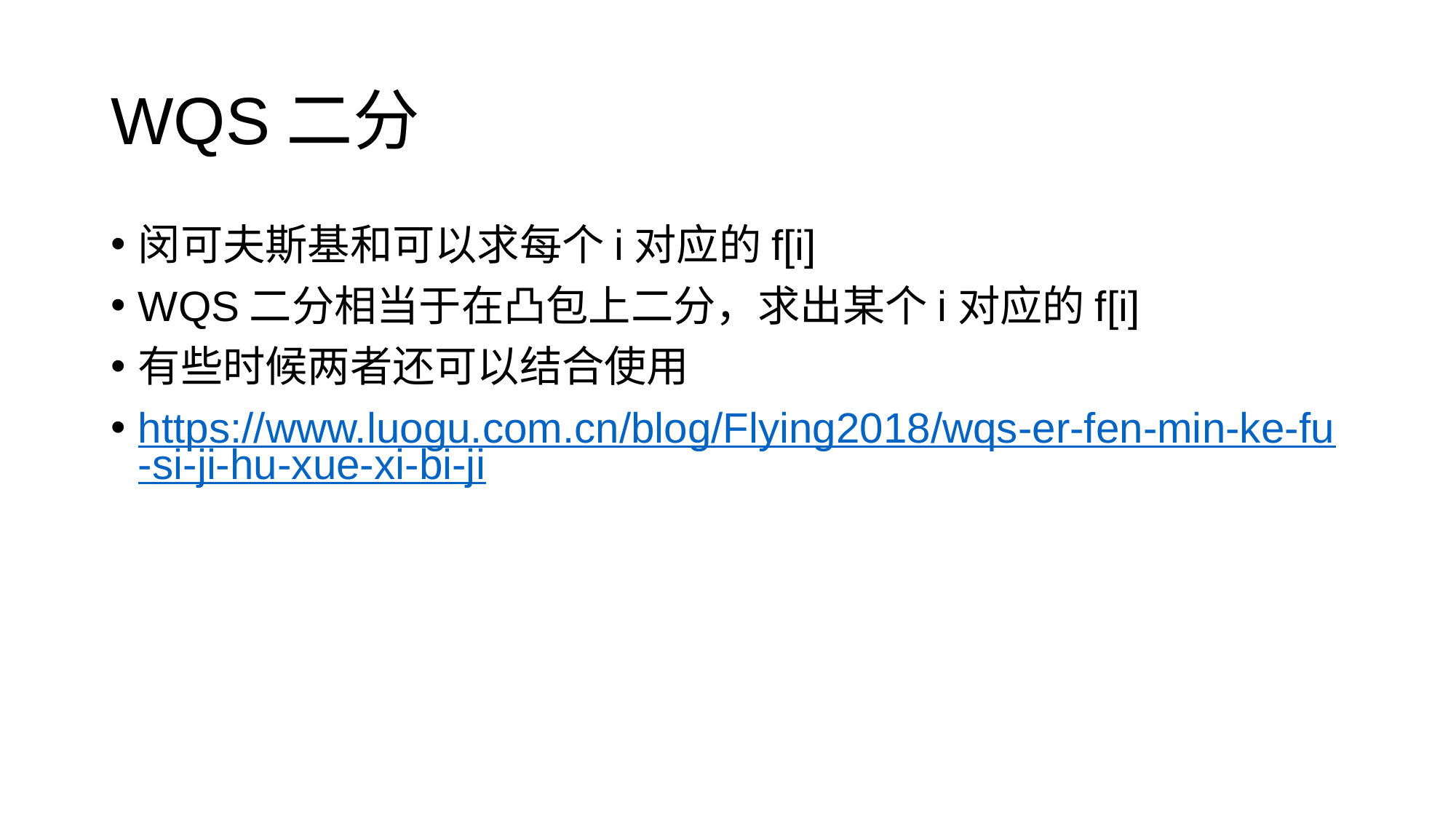

# WQS二分
闵可夫斯基和可以求每个i对应的f[i]
WQS二分相当于在凸包上二分，求出某个i对应的f[i]
有些时候两者还可以结合使用
https://www.luogu.com.cn/blog/Flying2018/wqs-er-fen-min-ke-fu-si-ji-hu-xue-xi-bi-ji